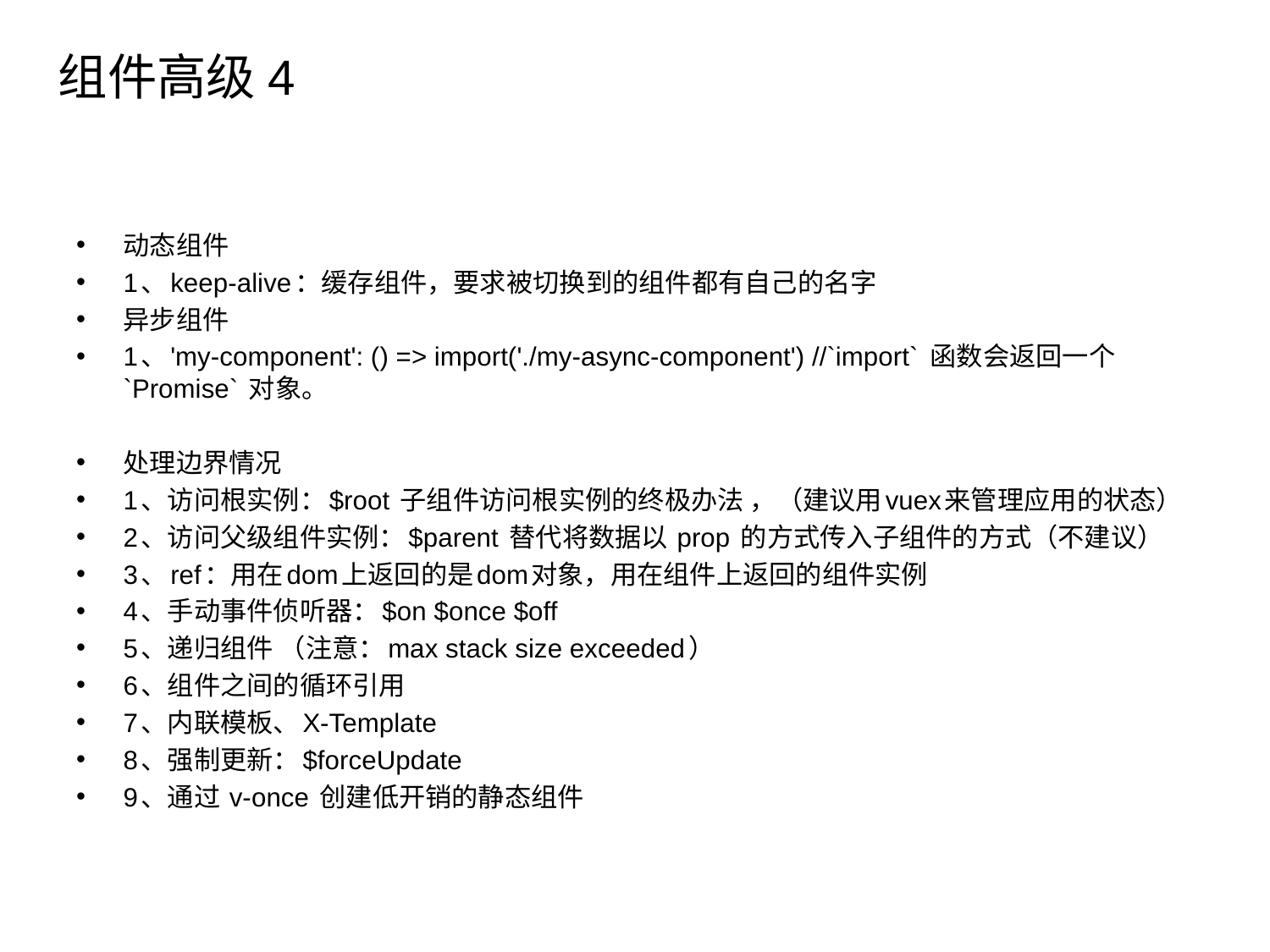

组件高级4
动态组件
1、keep-alive：缓存组件，要求被切换到的组件都有自己的名字
异步组件
1、'my-component': () => import('./my-async-component') //`import` 函数会返回一个 `Promise` 对象。

处理边界情况
1、访问根实例：$root 子组件访问根实例的终极办法 ，（建议用vuex来管理应用的状态）
2、访问父级组件实例：$parent 替代将数据以 prop 的方式传入子组件的方式（不建议）
3、ref：用在dom上返回的是dom对象，用在组件上返回的组件实例
4、手动事件侦听器：$on $once $off
5、递归组件 （注意：max stack size exceeded）
6、组件之间的循环引用
7、内联模板、X-Template
8、强制更新：$forceUpdate
9、通过 v-once 创建低开销的静态组件